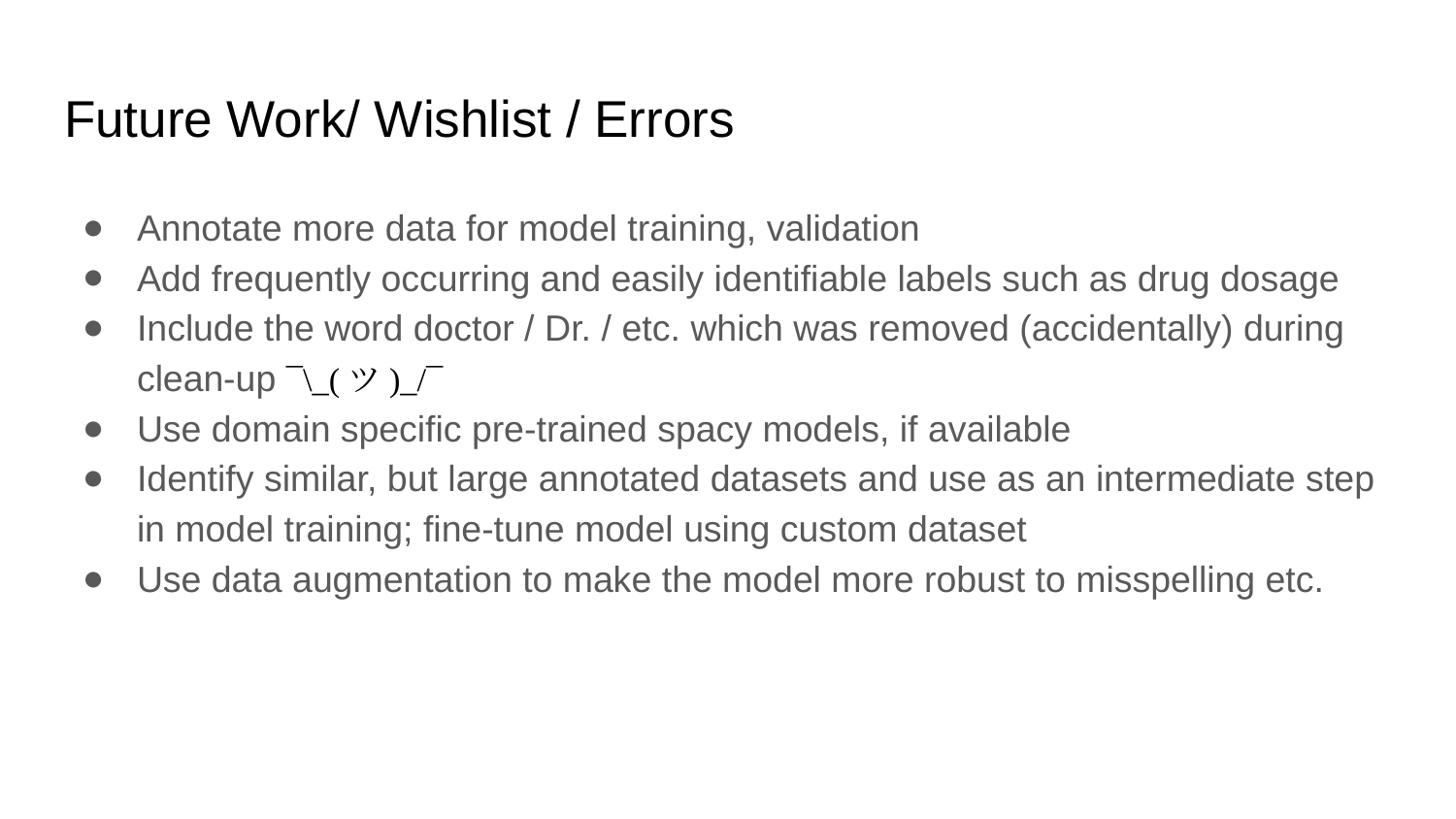

# Future Work/ Wishlist / Errors
Annotate more data for model training, validation
Add frequently occurring and easily identifiable labels such as drug dosage
Include the word doctor / Dr. / etc. which was removed (accidentally) during clean-up ¯\_(ツ)_/¯
Use domain specific pre-trained spacy models, if available
Identify similar, but large annotated datasets and use as an intermediate step in model training; fine-tune model using custom dataset
Use data augmentation to make the model more robust to misspelling etc.